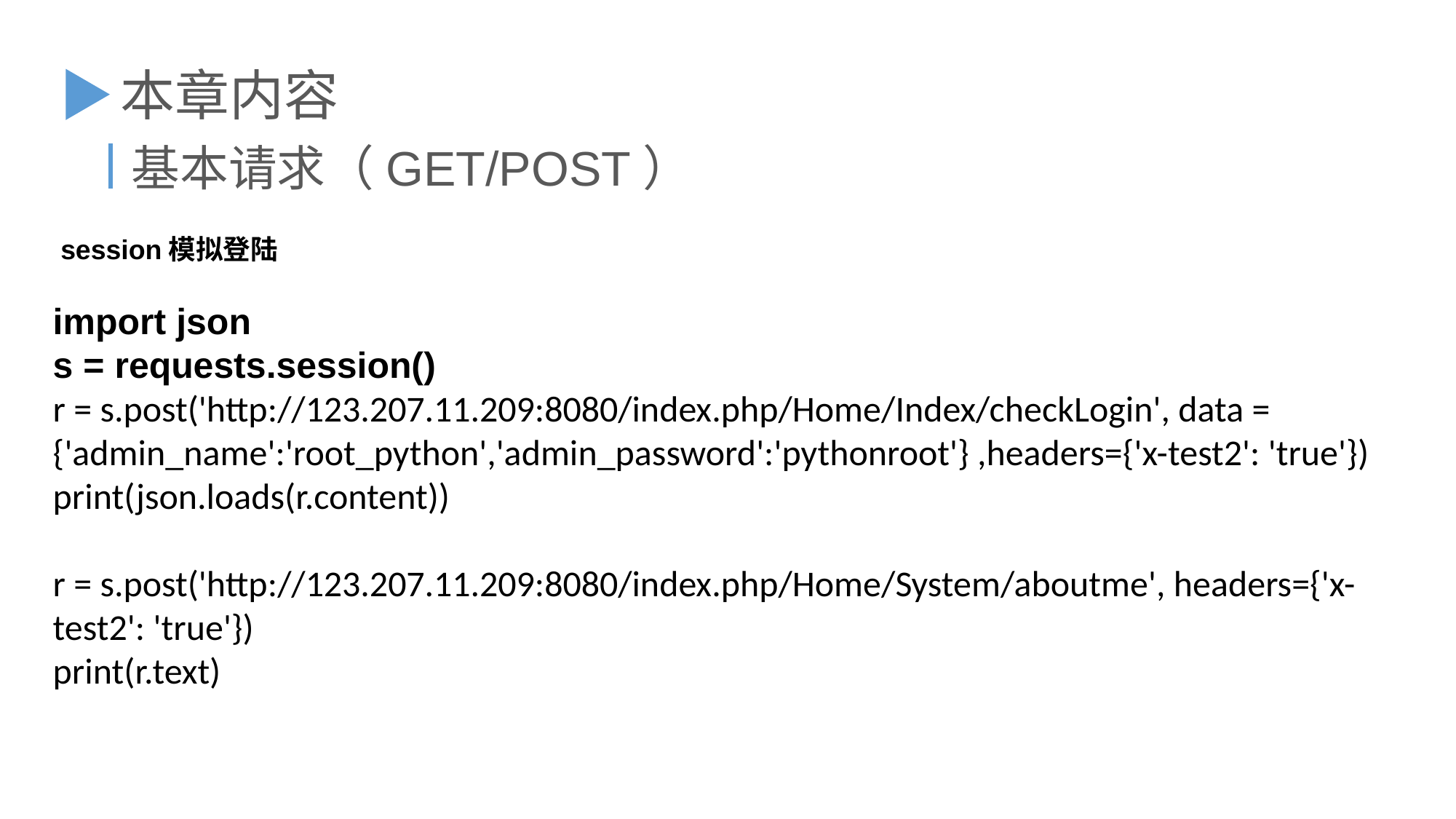

本章内容

基本请求（GET/POST）

 session模拟登陆

import json
s = requests.session()
r = s.post('http://123.207.11.209:8080/index.php/Home/Index/checkLogin', data = {'admin_name':'root_python','admin_password':'pythonroot'} ,headers={'x-test2': 'true'})
print(json.loads(r.content))

r = s.post('http://123.207.11.209:8080/index.php/Home/System/aboutme', headers={'x-test2': 'true'})
print(r.text)